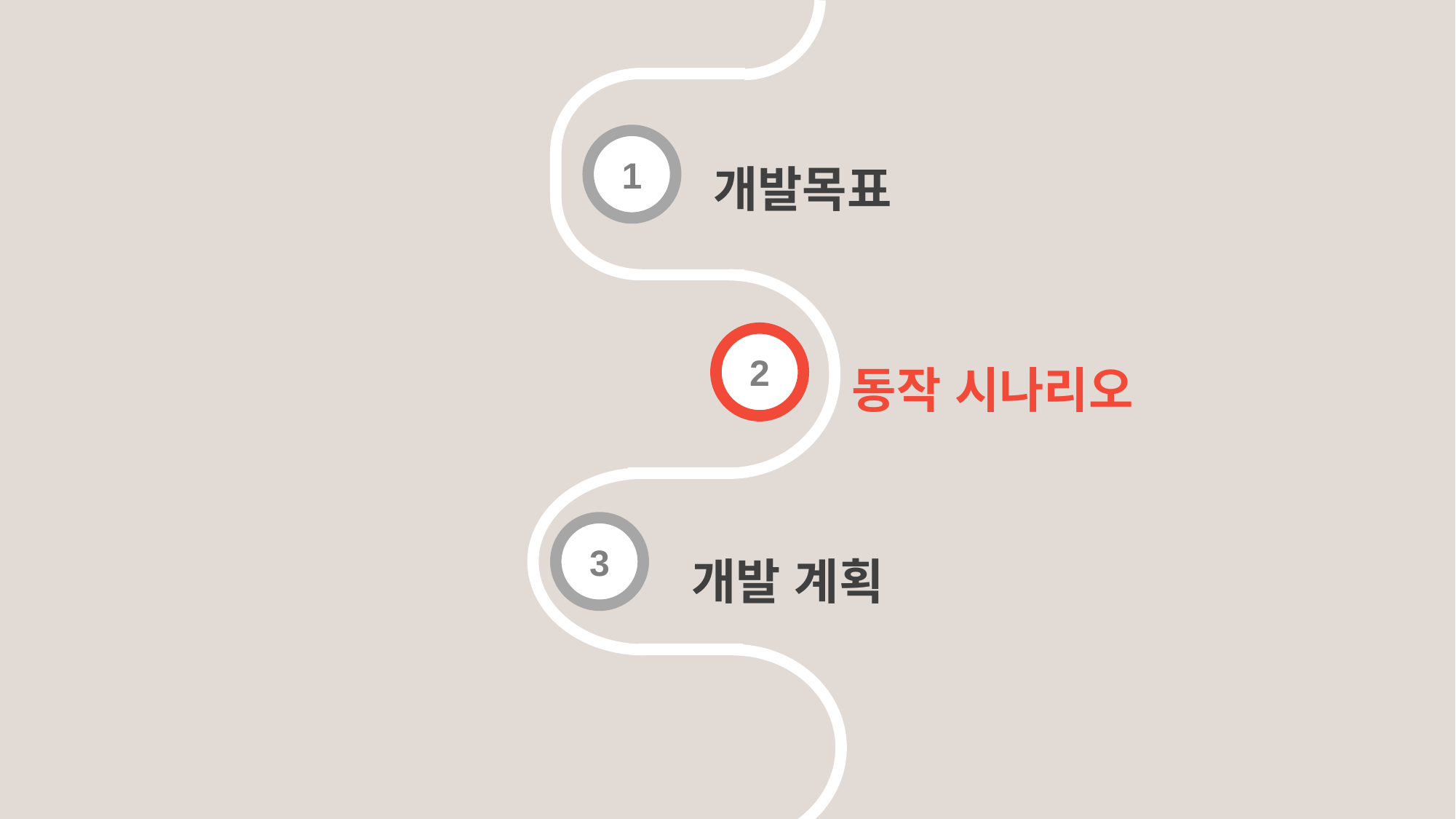

1

2

3

개발목표
동작 시나리오
개발 계획